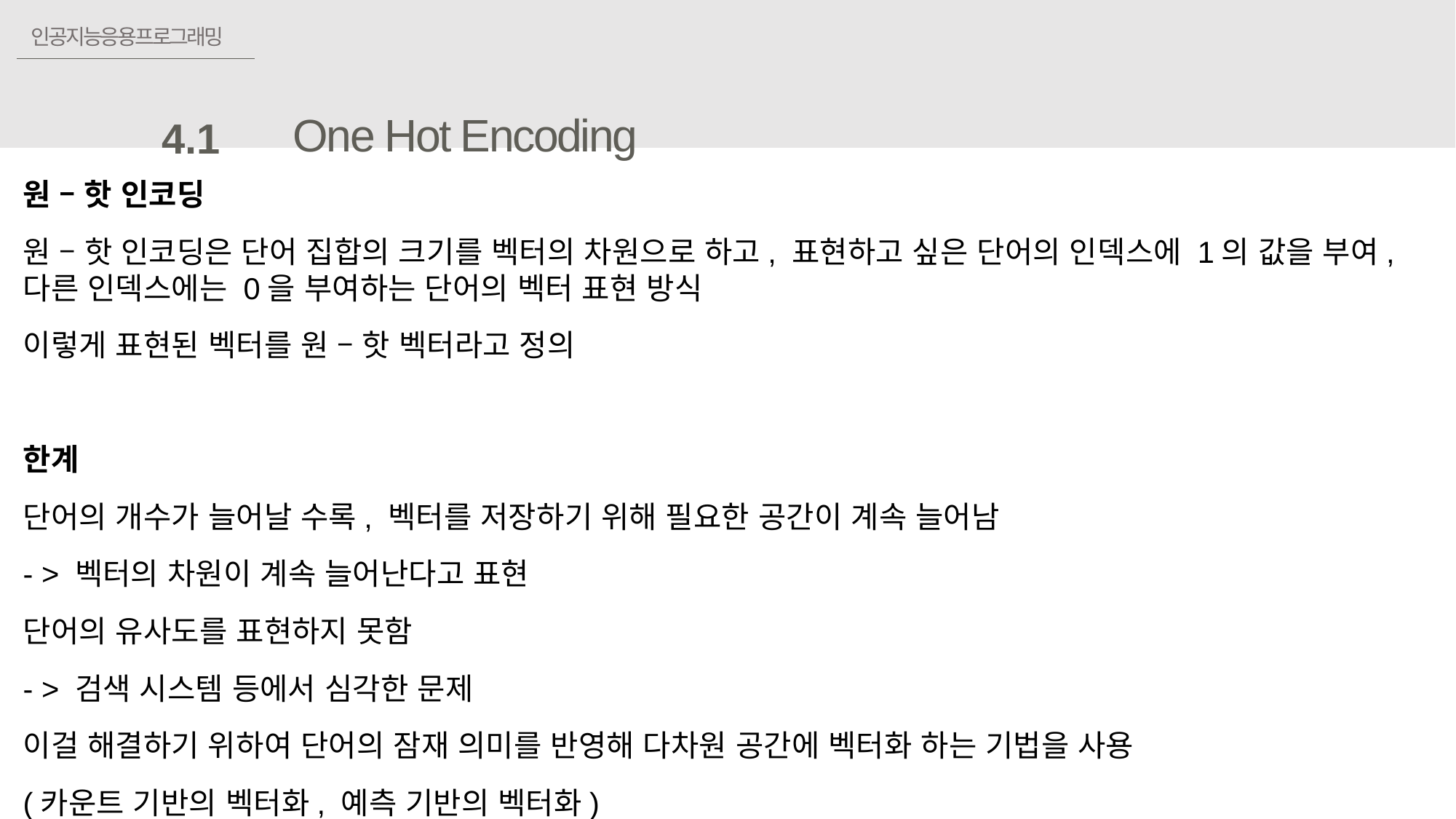

인공지능응용프로그래밍
# 4.1	 One Hot Encoding
원 – 핫 인코딩
원 – 핫 인코딩은 단어 집합의 크기를 벡터의 차원으로 하고, 표현하고 싶은 단어의 인덱스에 1의 값을 부여, 다른 인덱스에는 0을 부여하는 단어의 벡터 표현 방식
이렇게 표현된 벡터를 원 – 핫 벡터라고 정의

한계
단어의 개수가 늘어날 수록, 벡터를 저장하기 위해 필요한 공간이 계속 늘어남
- > 벡터의 차원이 계속 늘어난다고 표현
단어의 유사도를 표현하지 못함
- > 검색 시스템 등에서 심각한 문제
이걸 해결하기 위하여 단어의 잠재 의미를 반영해 다차원 공간에 벡터화 하는 기법을 사용
(카운트 기반의 벡터화, 예측 기반의 벡터화)